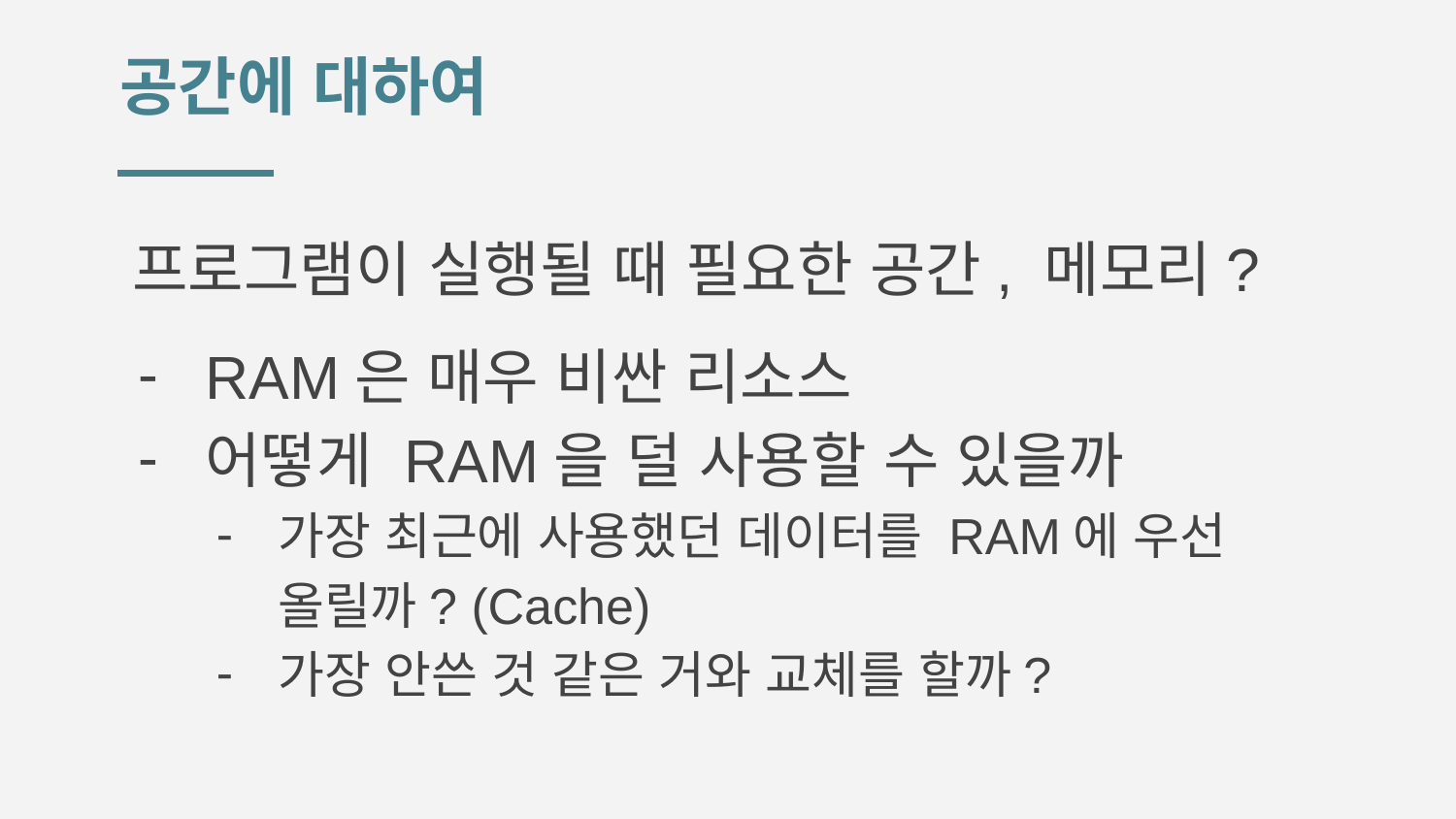

# 공간에 대하여
프로그램이 실행될 때 필요한 공간, 메모리?
RAM은 매우 비싼 리소스
어떻게 RAM을 덜 사용할 수 있을까
가장 최근에 사용했던 데이터를 RAM에 우선 올릴까? (Cache)
가장 안쓴 것 같은 거와 교체를 할까?